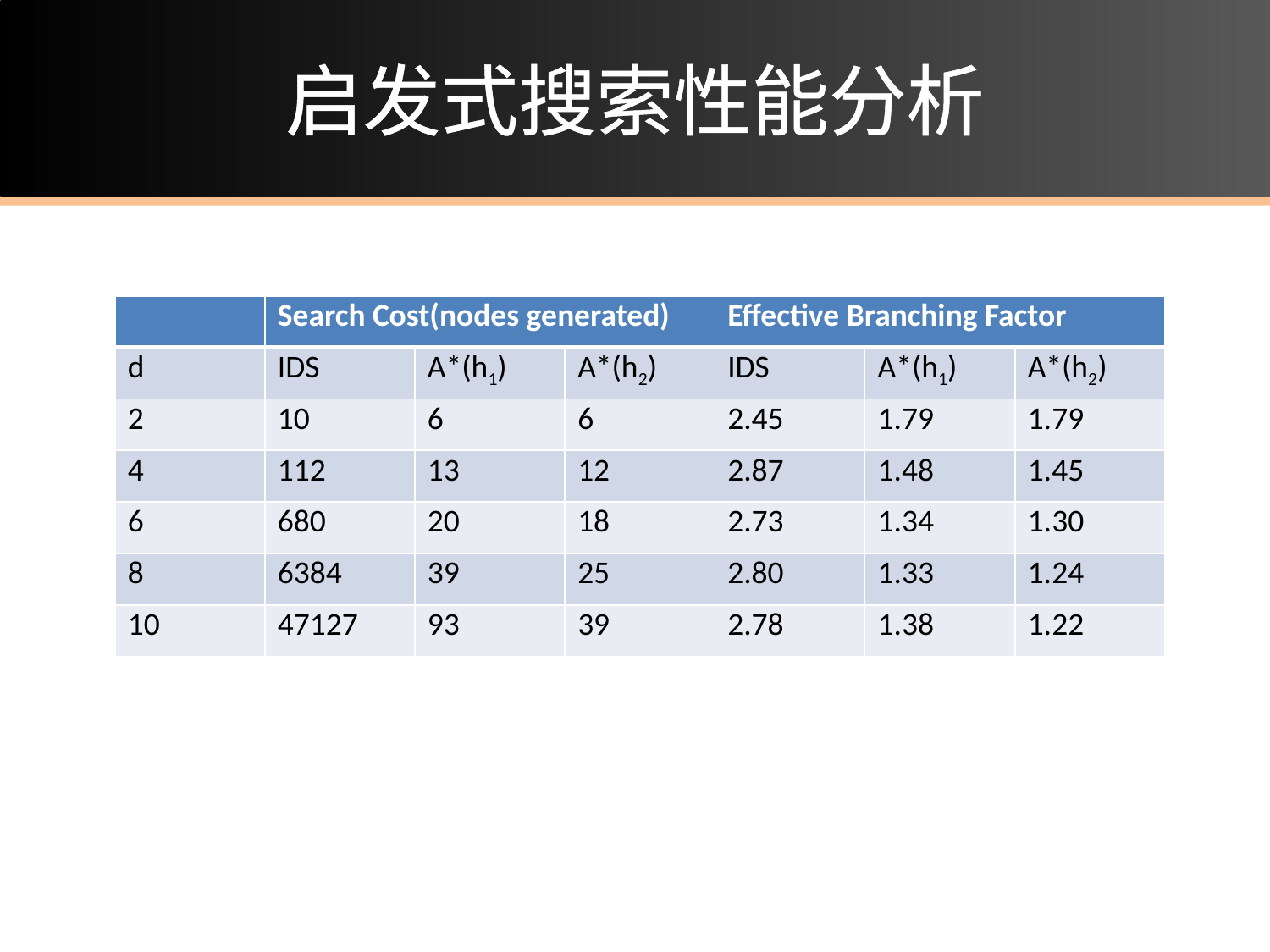

# 启发式搜索性能分析
|  | Search Cost(nodes generated) |  |  | Effective Branching Factor |  |  |
| --- | --- | --- | --- | --- | --- | --- |
| d | IDS | A\*(h1) | A\*(h2) | IDS | A\*(h1) | A\*(h2) |
| 2 | 10 | 6 | 6 | 2.45 | 1.79 | 1.79 |
| 4 | 112 | 13 | 12 | 2.87 | 1.48 | 1.45 |
| 6 | 680 | 20 | 18 | 2.73 | 1.34 | 1.30 |
| 8 | 6384 | 39 | 25 | 2.80 | 1.33 | 1.24 |
| 10 | 47127 | 93 | 39 | 2.78 | 1.38 | 1.22 |
22